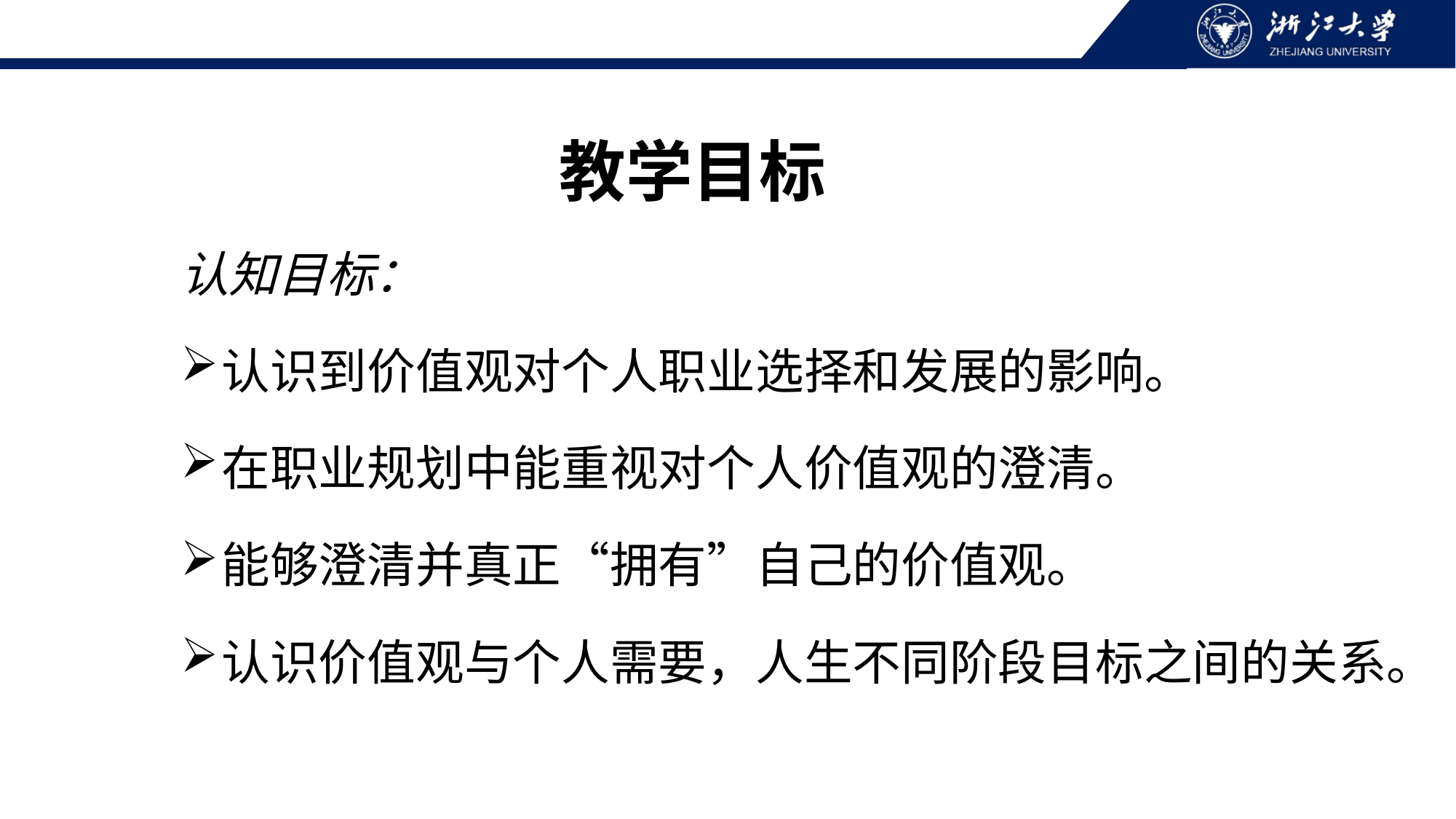

教学目标
认知目标：
认识到价值观对个人职业选择和发展的影响。
在职业规划中能重视对个人价值观的澄清。
能够澄清并真正“拥有”自己的价值观。
认识价值观与个人需要，人生不同阶段目标之间的关系。